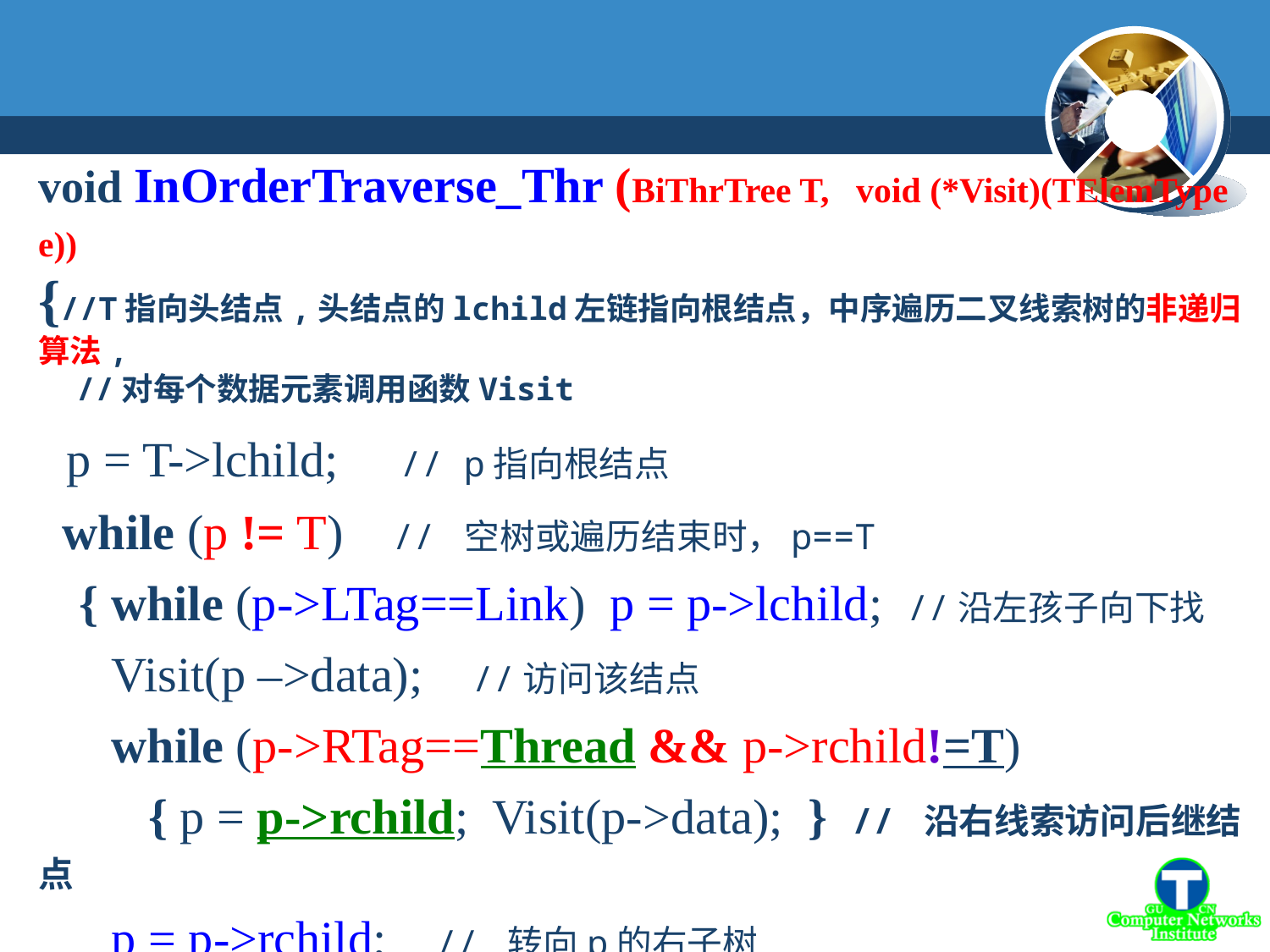

void InOrderTraverse_Thr (BiThrTree T,   void (*Visit)(TElemType e))
{//T指向头结点,头结点的lchild左链指向根结点，中序遍历二叉线索树的非递归算法,
  //对每个数据元素调用函数Visit
  p = T->lchild;     // p指向根结点
  while (p != T)    // 空树或遍历结束时，p==T
   { while (p->LTag==Link)  p = p->lchild;  //沿左孩子向下找
      Visit(p –>data);    //访问该结点
      while (p->RTag==Thread && p->rchild!=T)
         { p = p->rchild;  Visit(p->data);  }  // 沿右线索访问后继结点
      p = p->rchild;    // 转向p的右子树
  }// 若无右子树，则为后继线索所指结点；否则为对其右子树进行中序遍历时访问的第一个结点。
} // InOrderTraverse_Thr
92